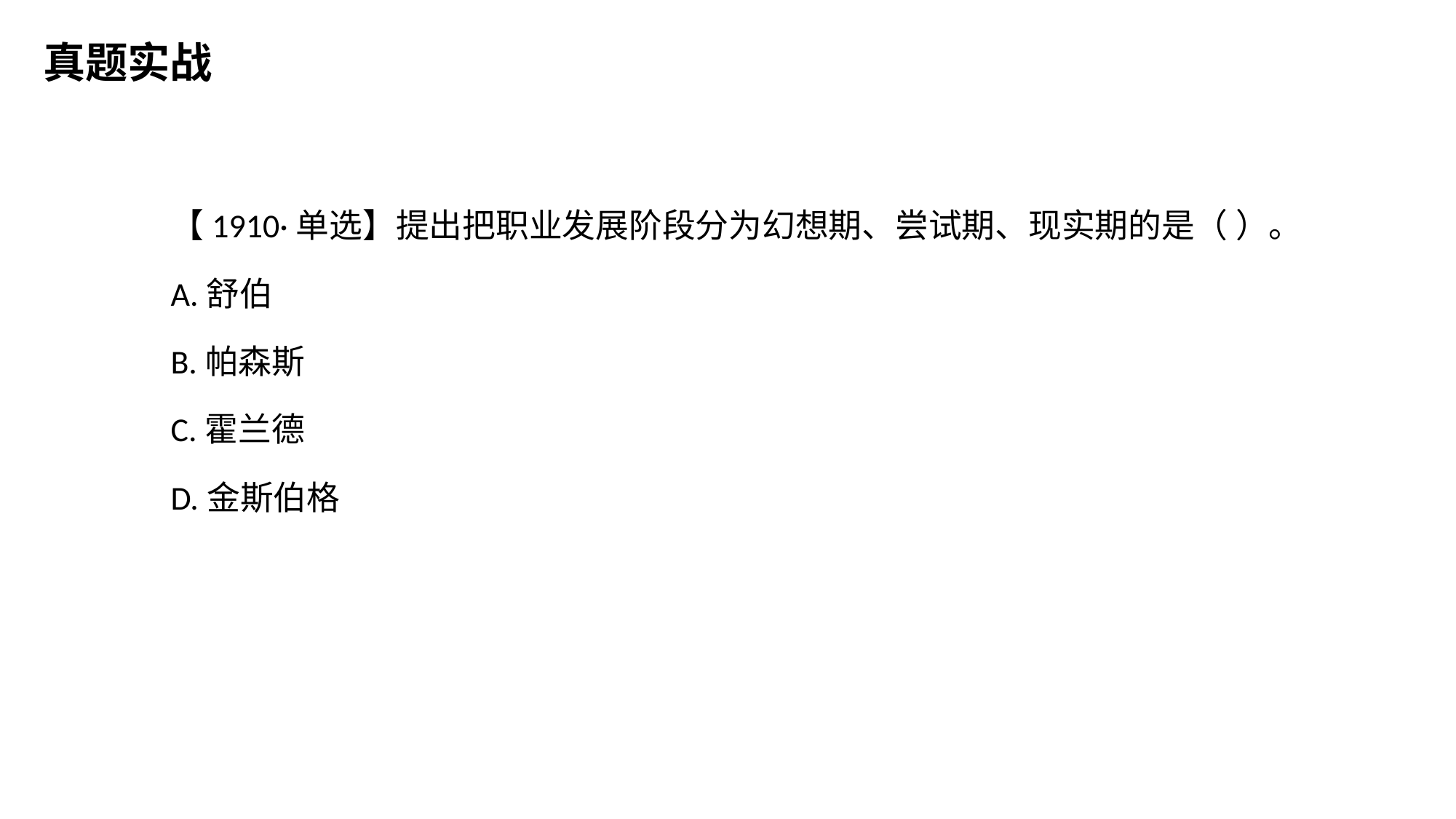

真题实战
【1910·单选】提出把职业发展阶段分为幻想期、尝试期、现实期的是（ ）。
A.舒伯
B.帕森斯
C.霍兰德
D.金斯伯格